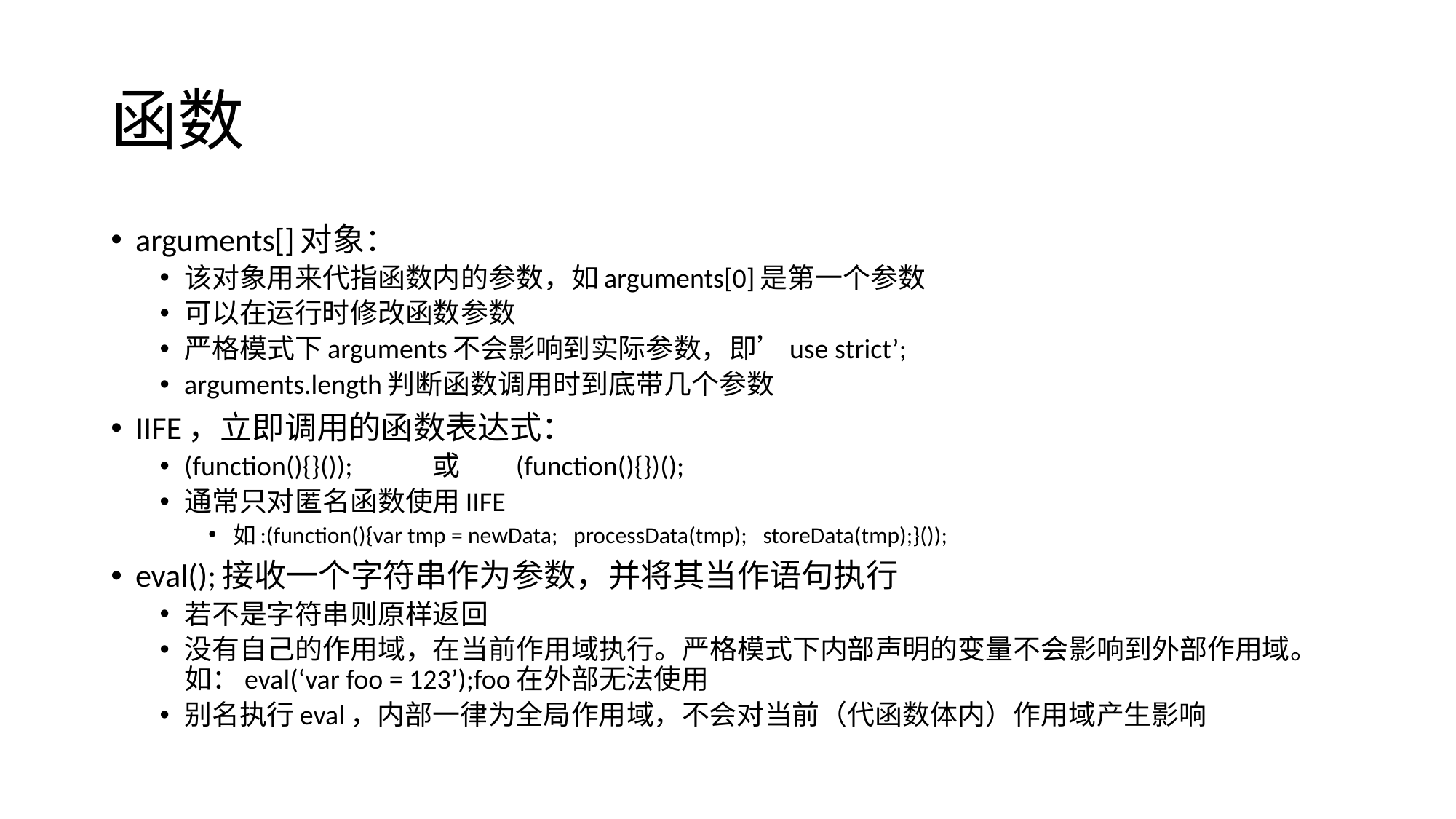

# 函数
arguments[]对象：
该对象用来代指函数内的参数，如arguments[0]是第一个参数
可以在运行时修改函数参数
严格模式下arguments不会影响到实际参数，即’use strict’;
arguments.length判断函数调用时到底带几个参数
IIFE，立即调用的函数表达式：
(function(){}());		或		(function(){})();
通常只对匿名函数使用IIFE
如:(function(){var tmp = newData;   processData(tmp);   storeData(tmp);}());
eval();接收一个字符串作为参数，并将其当作语句执行
若不是字符串则原样返回
没有自己的作用域，在当前作用域执行。严格模式下内部声明的变量不会影响到外部作用域。如：eval(‘var foo = 123’);foo在外部无法使用
别名执行eval，内部一律为全局作用域，不会对当前（代函数体内）作用域产生影响